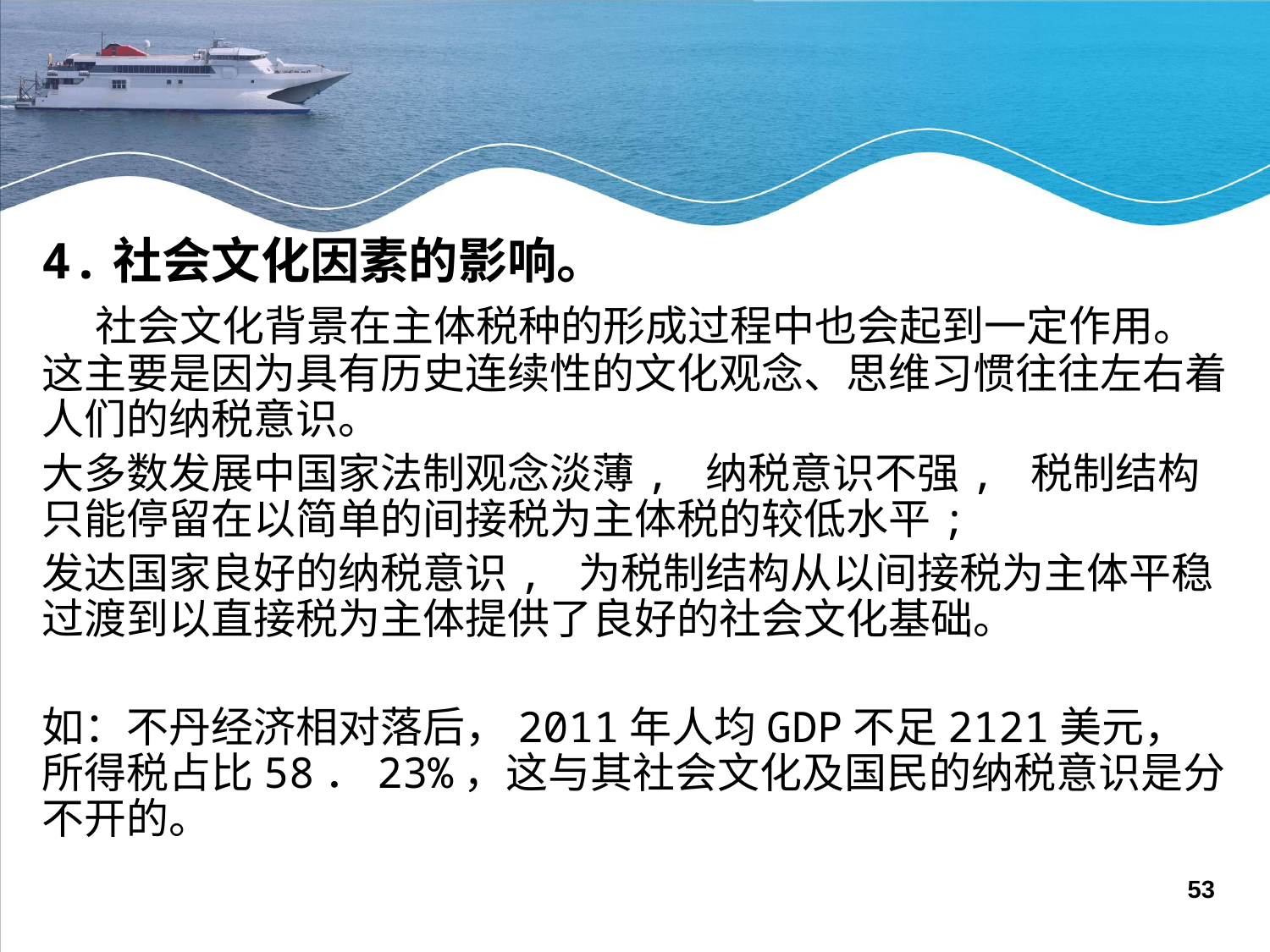

4.社会文化因素的影响。
    社会文化背景在主体税种的形成过程中也会起到一定作用。这主要是因为具有历史连续性的文化观念、思维习惯往往左右着人们的纳税意识。
大多数发展中国家法制观念淡薄, 纳税意识不强, 税制结构只能停留在以简单的间接税为主体税的较低水平;
发达国家良好的纳税意识, 为税制结构从以间接税为主体平稳过渡到以直接税为主体提供了良好的社会文化基础。

如：不丹经济相对落后，2011年人均GDP不足2121美元，所得税占比58．23%，这与其社会文化及国民的纳税意识是分不开的。
53